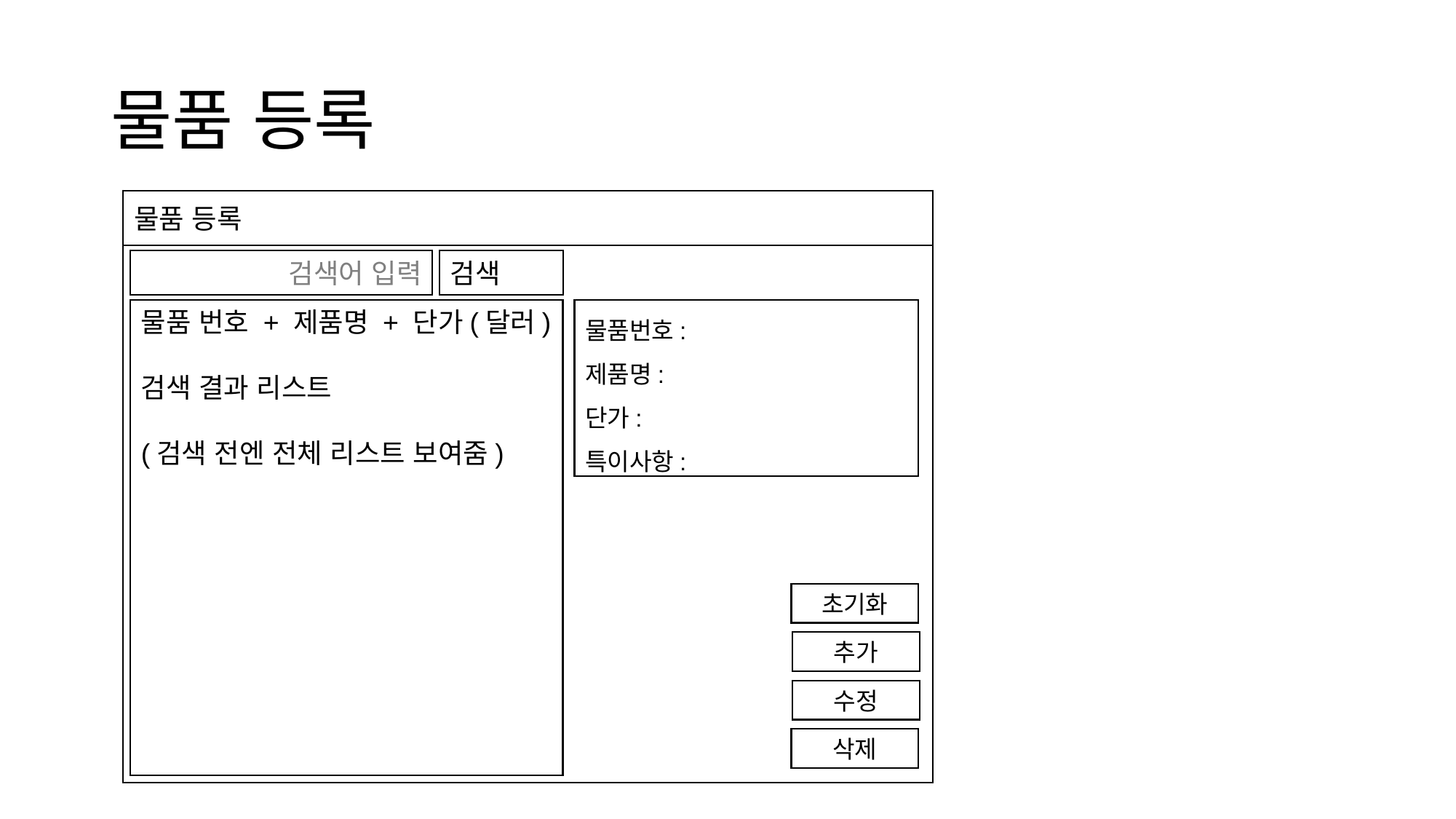

# 물품 등록

물품 등록
검색어 입력

검색

물품 번호 + 제품명 + 단가(달러)

검색 결과 리스트

(검색 전엔 전체 리스트 보여줌)
물품번호:
제품명:
단가:
특이사항:
초기화
추가
수정
삭제